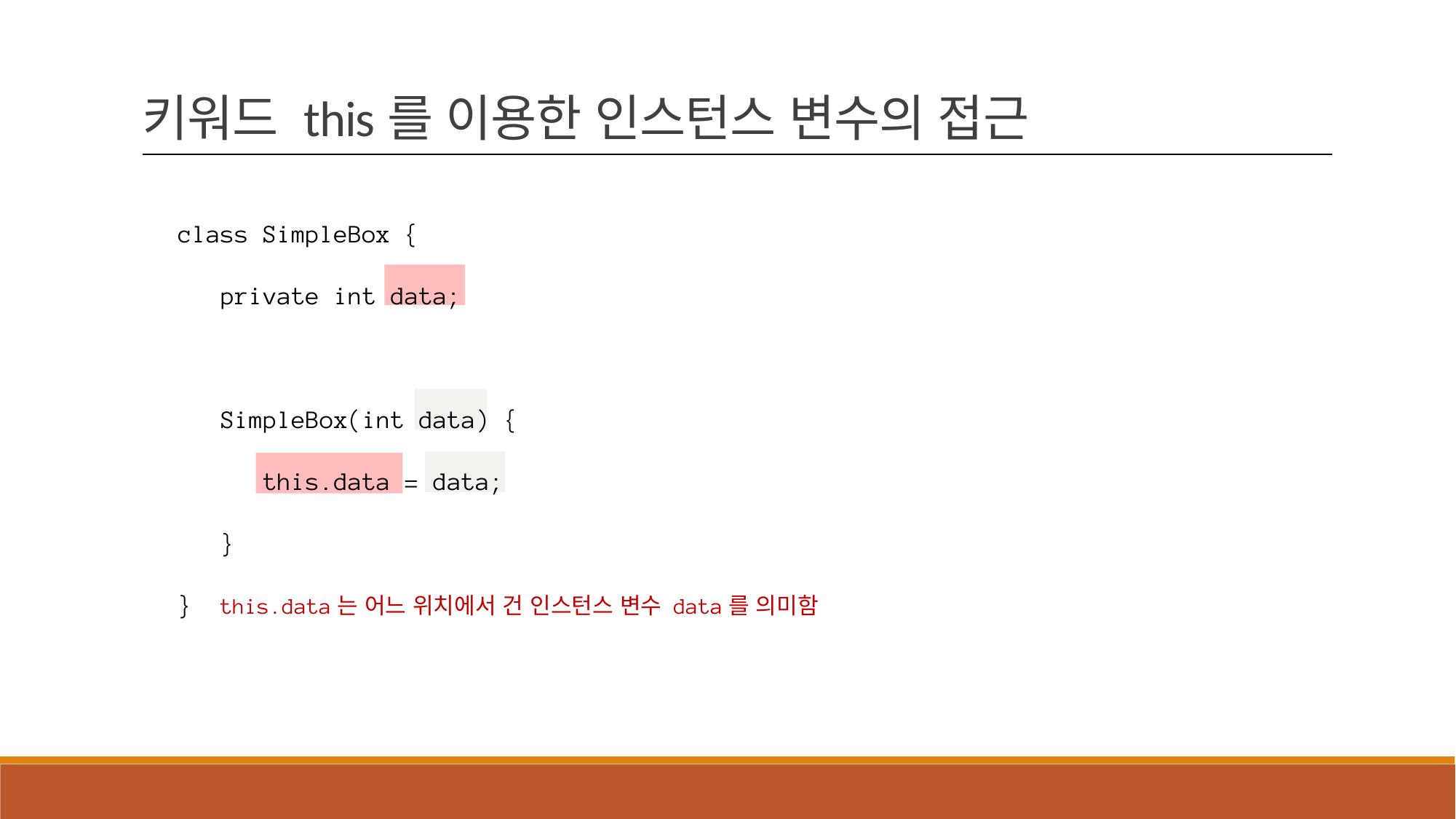

키워드 this를 이용한 인스턴스 변수의 접근
class SimpleBox {
   private int data;

   SimpleBox(int data) {
      this.data = data;
   }
}

this.data는 어느 위치에서 건 인스턴스 변수 data를 의미함